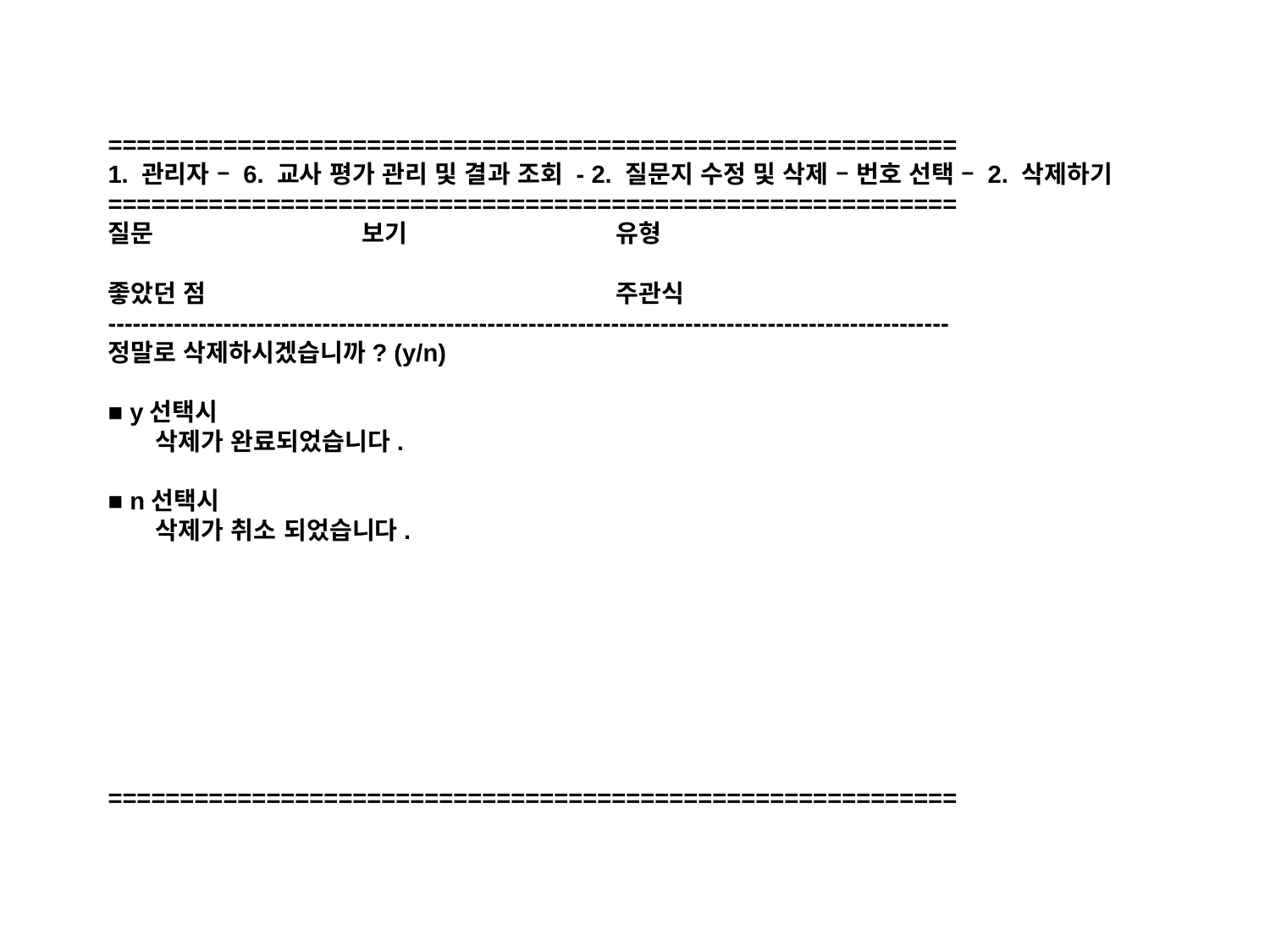

===========================================================
1. 관리자 – 6. 교사 평가 관리 및 결과 조회 - 2. 질문지 수정 및 삭제 – 번호 선택 – 2. 삭제하기
===========================================================
질문		보기		유형

좋았던 점		   		주관식
------------------------------------------------------------------------------------------------------
정말로 삭제하시겠습니까? (y/n)

■ y선택시
삭제가 완료되었습니다.
■ n선택시
삭제가 취소 되었습니다.

===========================================================